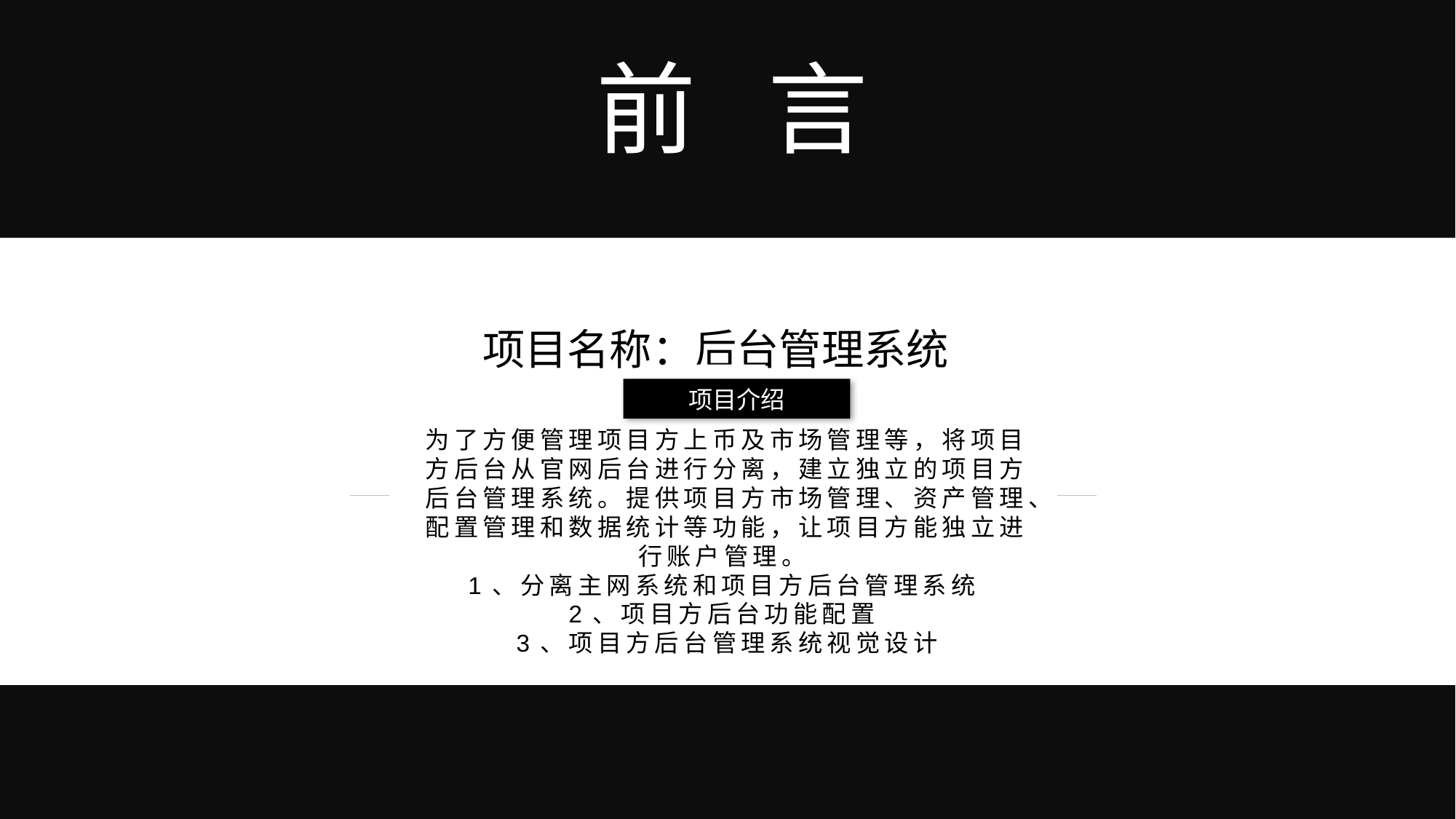

前  言
项目名称：后台管理系统

项目介绍
为了方便管理项目方上币及市场管理等，将项目方后台从官网后台进行分离，建立独立的项目方后台管理系统。提供项目方市场管理、资产管理、配置管理和数据统计等功能，让项目方能独立进行账户管理。
1、分离主网系统和项目方后台管理系统
2、项目方后台功能配置
3、项目方后台管理系统视觉设计